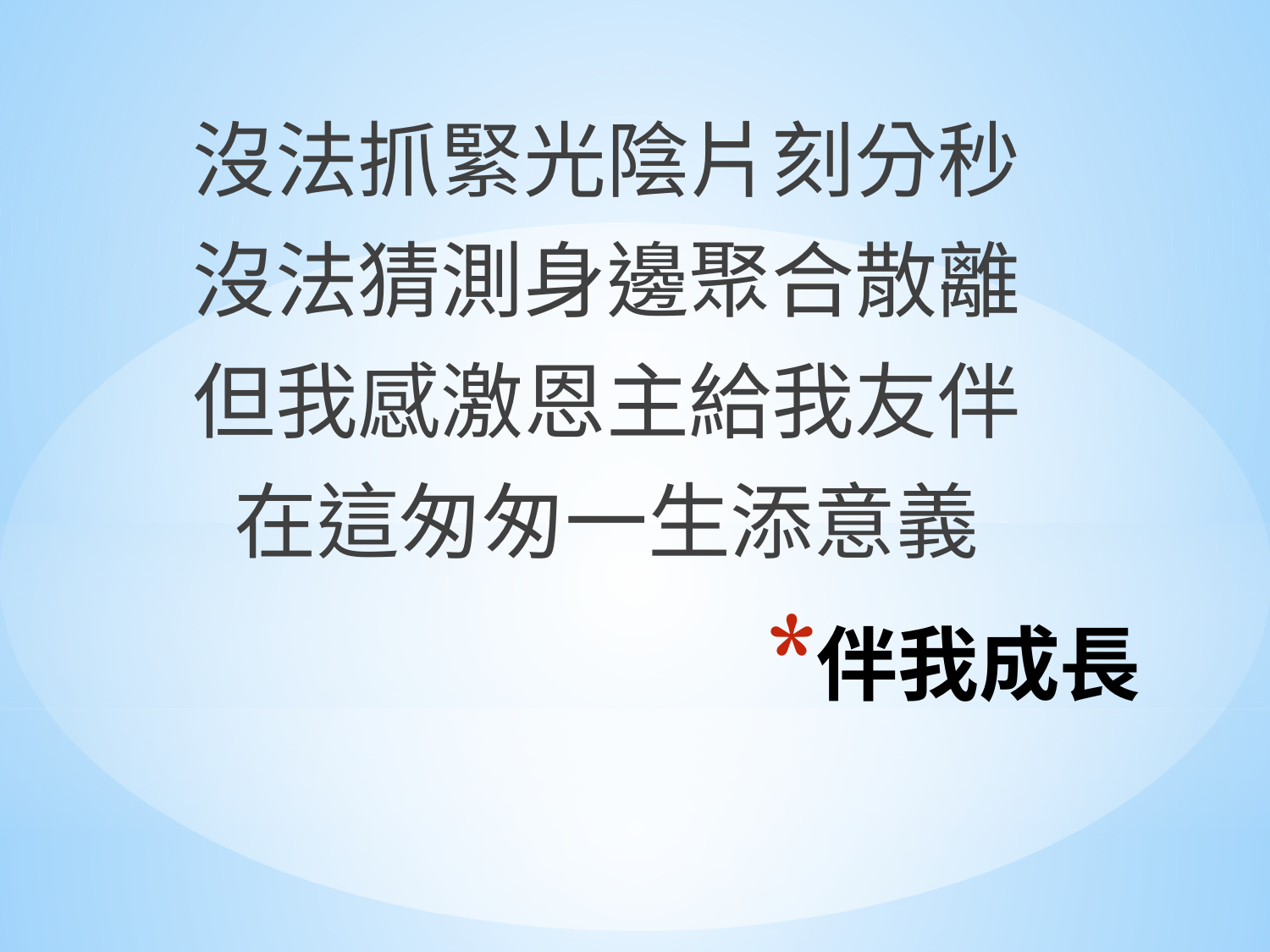

沒法抓緊光陰片刻分秒
沒法猜測身邊聚合散離
但我感激恩主給我友伴
在這匆匆一生添意義
# 伴我成長